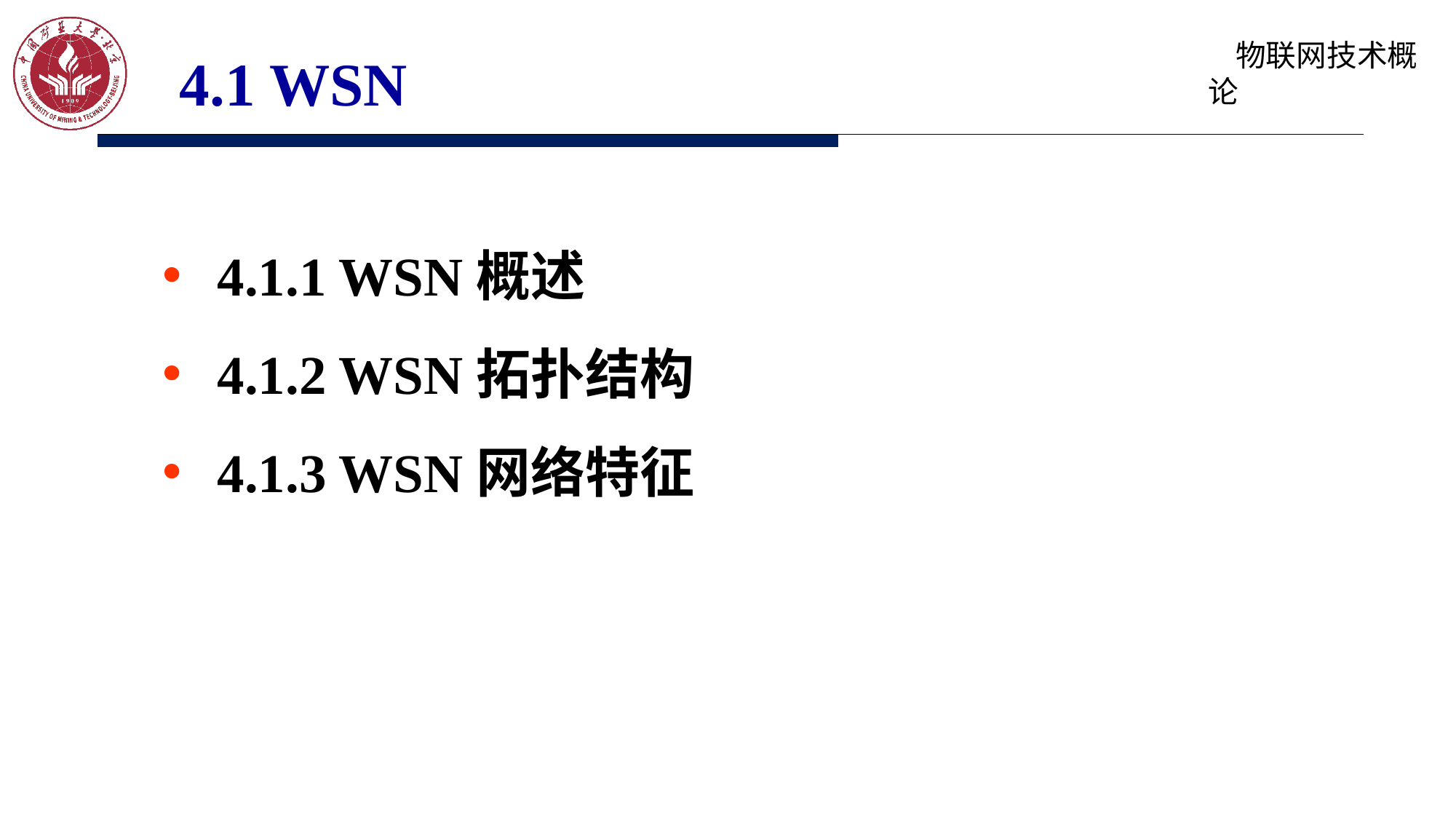

# 4.1 WSN
4.1.1 WSN概述
4.1.2 WSN拓扑结构
4.1.3 WSN网络特征